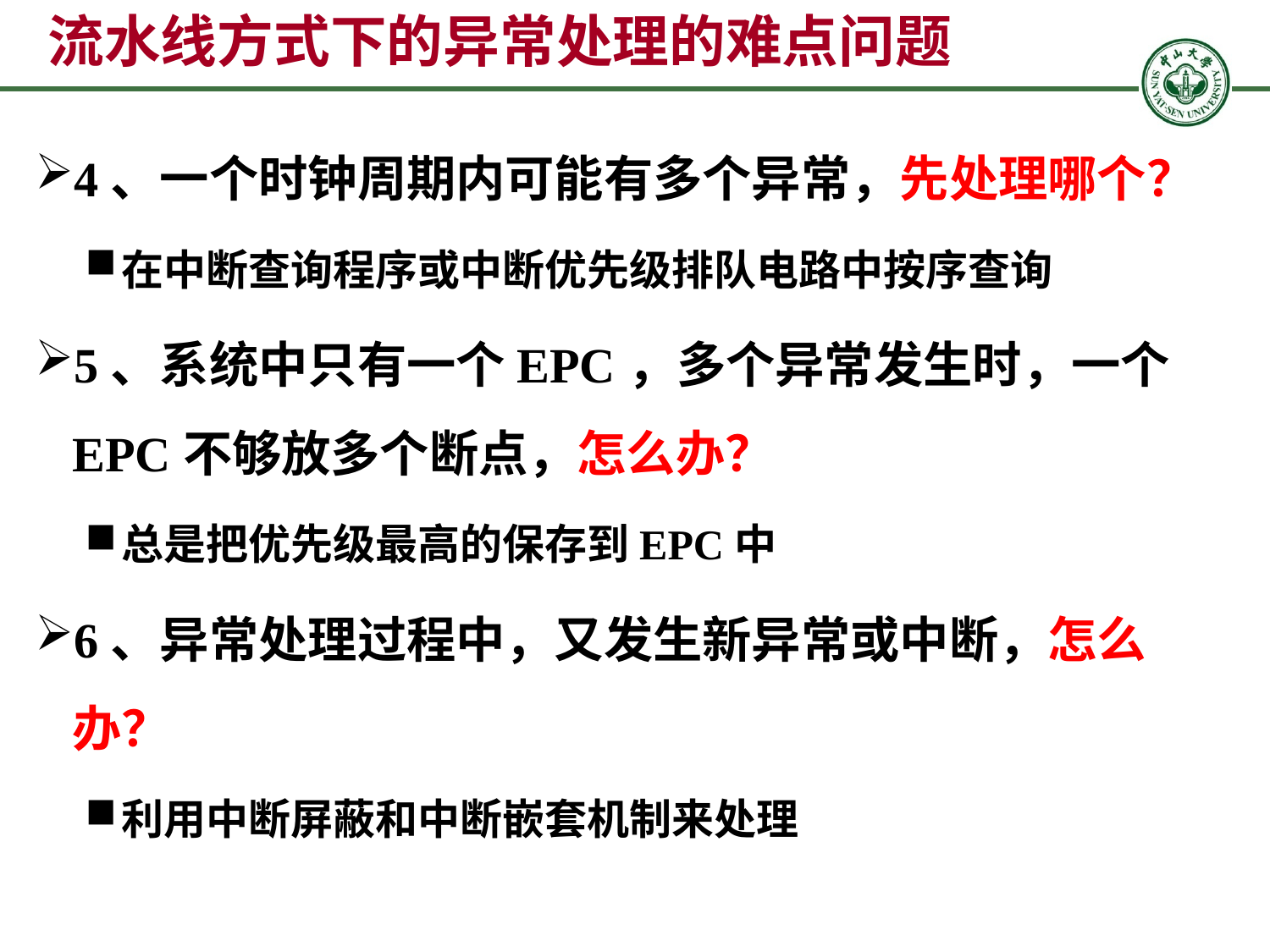

# 流水线方式下的异常处理的难点问题
4、一个时钟周期内可能有多个异常，先处理哪个？
在中断查询程序或中断优先级排队电路中按序查询
5、系统中只有一个EPC，多个异常发生时，一个EPC不够放多个断点，怎么办？
总是把优先级最高的保存到EPC中
6、异常处理过程中，又发生新异常或中断，怎么办？
利用中断屏蔽和中断嵌套机制来处理